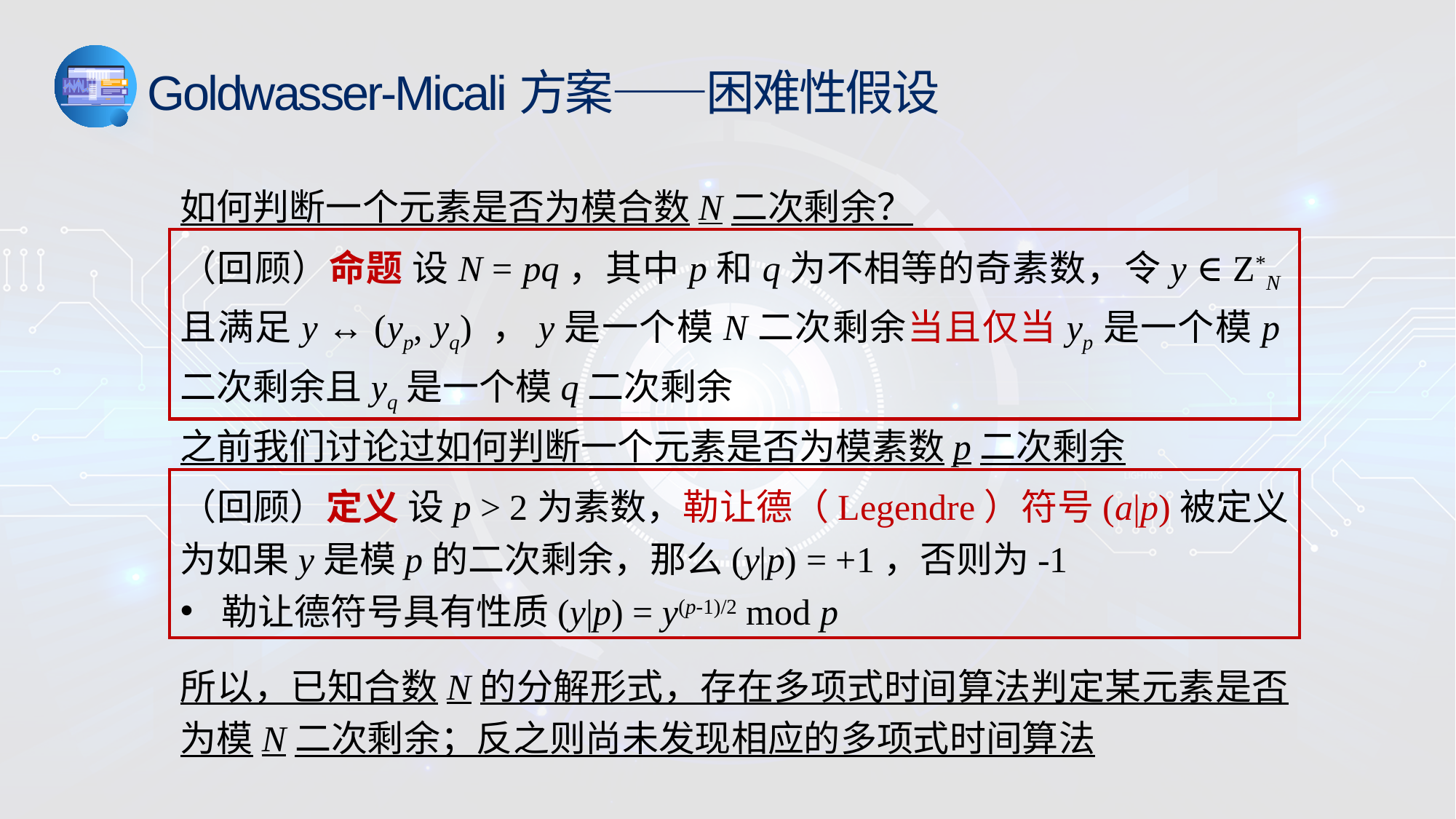

Goldwasser-Micali方案——困难性假设

如何判断一个元素是否为模合数N二次剩余？
（回顾）命题 设N = pq，其中p和q为不相等的奇素数，令y ∈ Z*N且满足y ↔ (yp, yq) ，y是一个模N二次剩余当且仅当yp是一个模p二次剩余且yq是一个模q二次剩余
之前我们讨论过如何判断一个元素是否为模素数p二次剩余
（回顾）定义 设p > 2为素数，勒让德（Legendre）符号(a|p)被定义为如果y是模p的二次剩余，那么(y|p) = +1，否则为-1
勒让德符号具有性质(y|p) = y(p-1)/2 mod p
所以，已知合数N的分解形式，存在多项式时间算法判定某元素是否为模N二次剩余；反之则尚未发现相应的多项式时间算法